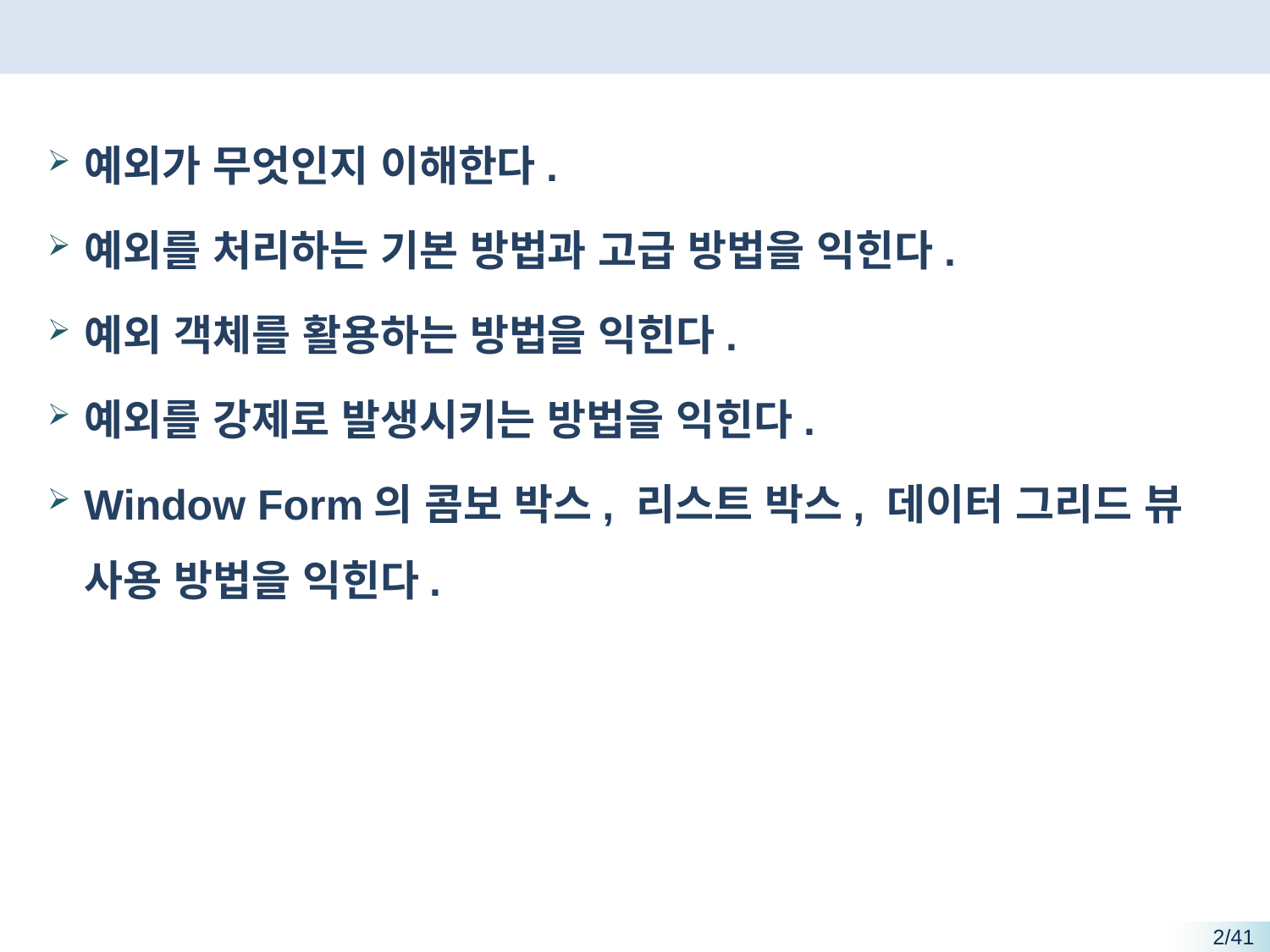

#
예외가 무엇인지 이해한다.
예외를 처리하는 기본 방법과 고급 방법을 익힌다.
예외 객체를 활용하는 방법을 익힌다.
예외를 강제로 발생시키는 방법을 익힌다.
Window Form의 콤보 박스, 리스트 박스, 데이터 그리드 뷰 사용 방법을 익힌다.